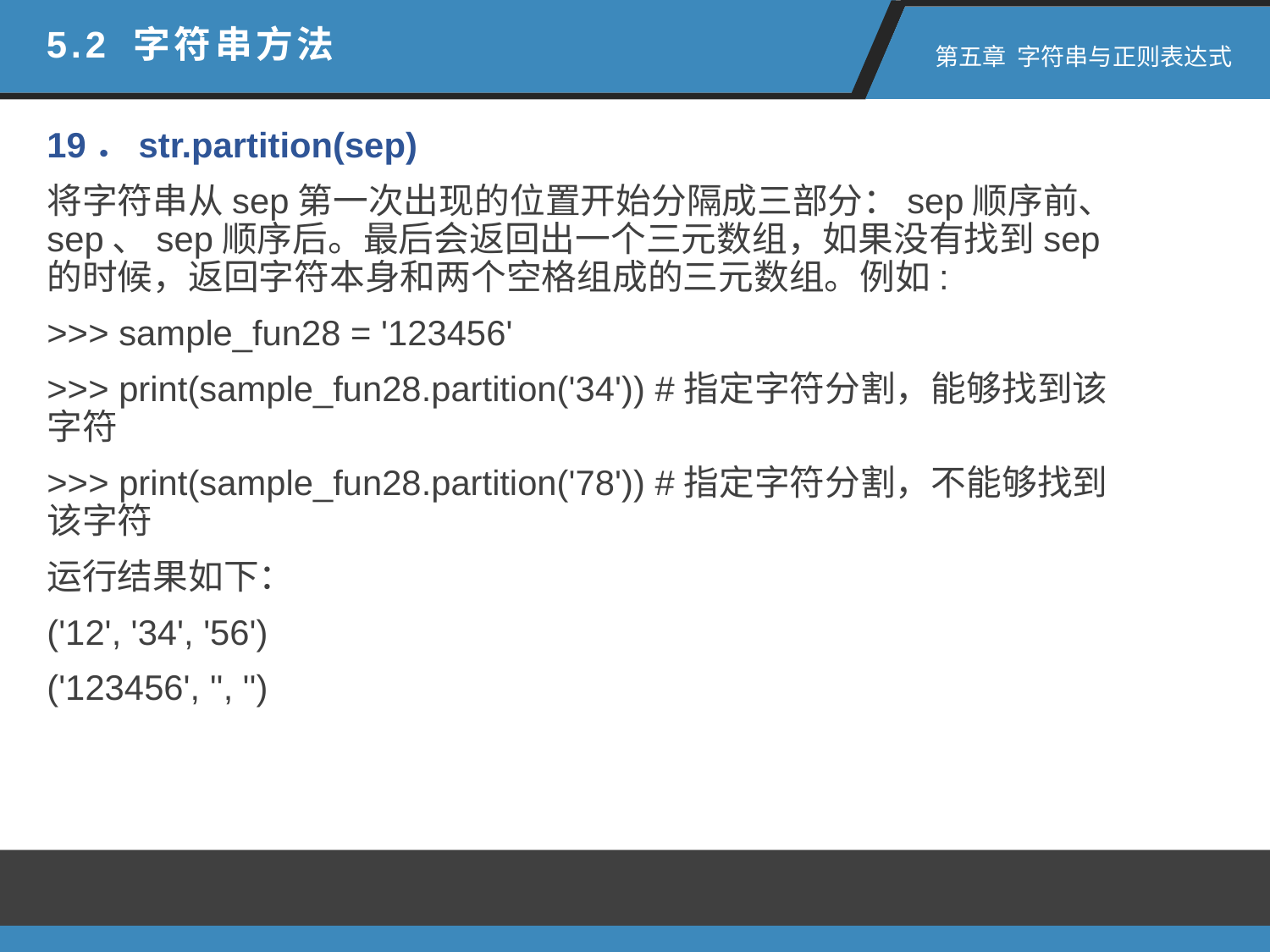

5.2 字符串方法
  第五章  字符串与正则表达式
19．str.partition(sep)
将字符串从sep第一次出现的位置开始分隔成三部分：sep顺序前、sep、sep顺序后。最后会返回出一个三元数组，如果没有找到sep的时候，返回字符本身和两个空格组成的三元数组。例如:
>>> sample_fun28 = '123456'
>>> print(sample_fun28.partition('34')) #指定字符分割，能够找到该字符
>>> print(sample_fun28.partition('78')) #指定字符分割，不能够找到该字符
运行结果如下：
('12', '34', '56')
('123456', '', '')